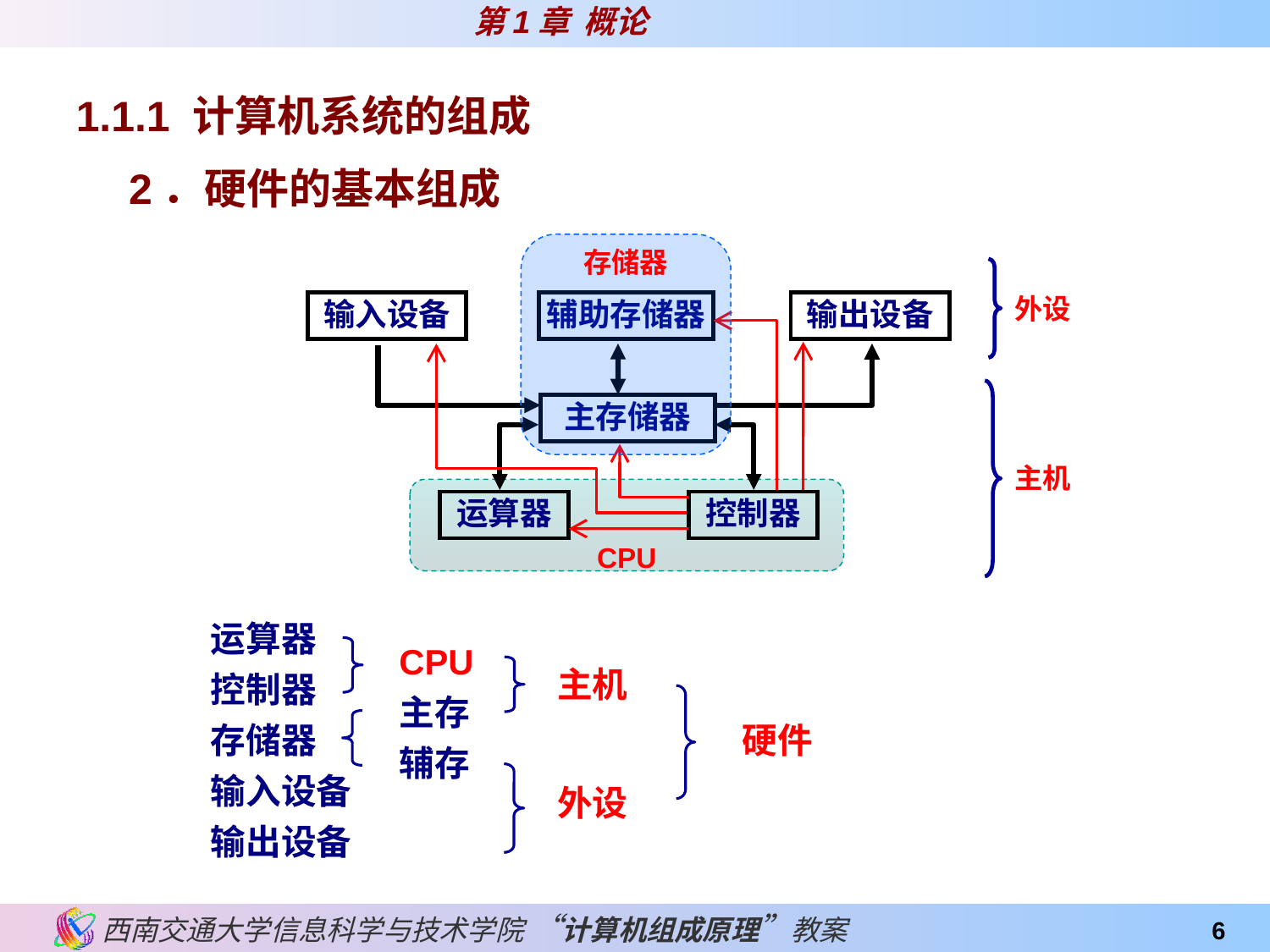

1.1.1 计算机系统的组成
2．硬件的基本组成
存储器

外设

主机
输入设备
辅助存储器
输出设备

主存储器

运算器
控制器

CPU
运算器
控制器
存储器
输入设备
输出设备
CPU
主存
辅存

主机

外设

硬件